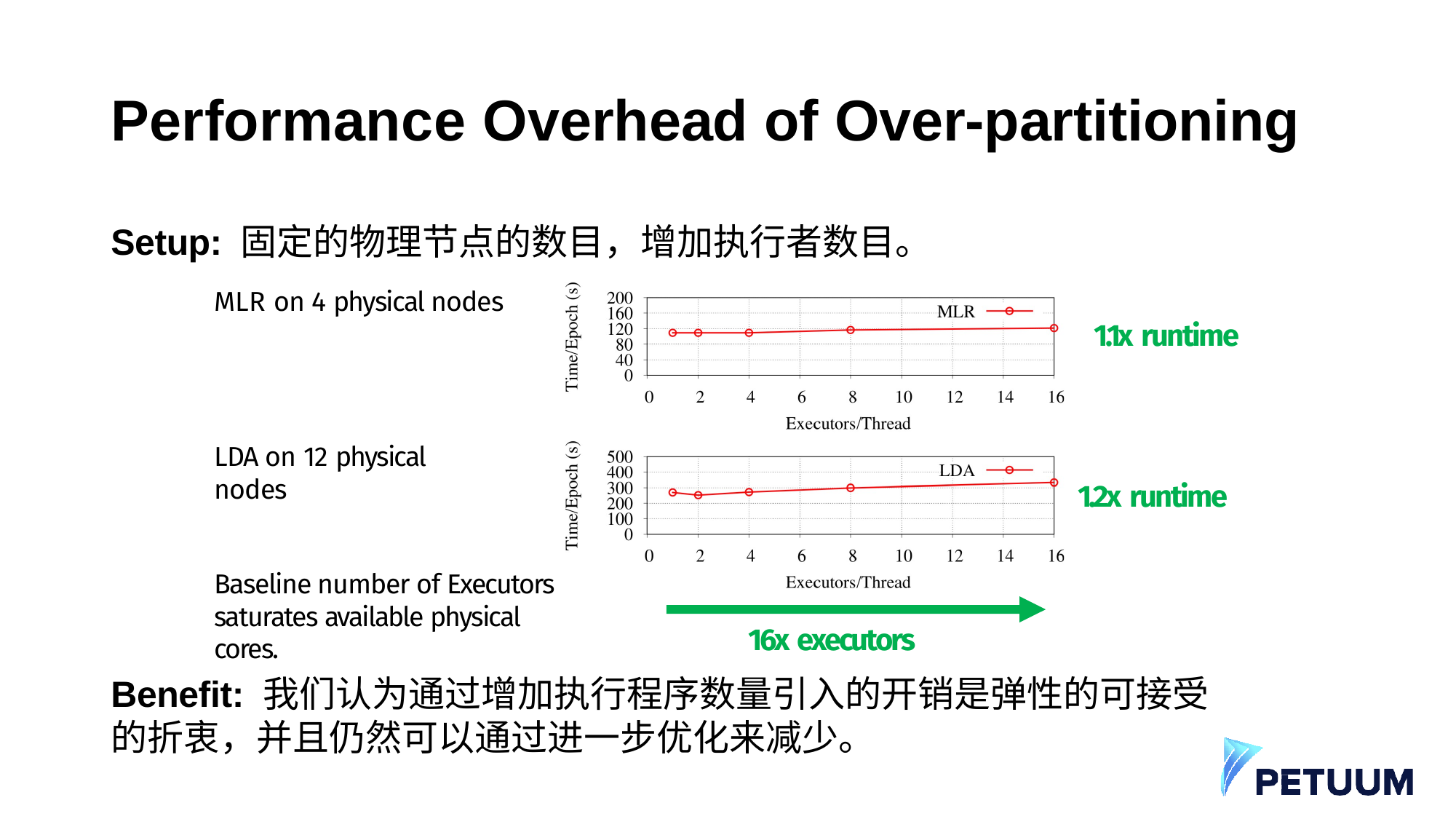

# Performance Overhead of Over-partitioning
Setup: 固定的物理节点的数目，增加执行者数目。
MLR on 4 physical nodes
1.1x runtime

LDA on 12 physical nodes
1.2x runtime
Baseline number of Executors  saturates available physical cores.

16x executors
Benefit: 我们认为通过增加执行程序数量引入的开销是弹性的可接受的折衷，并且仍然可以通过进一步优化来减少。